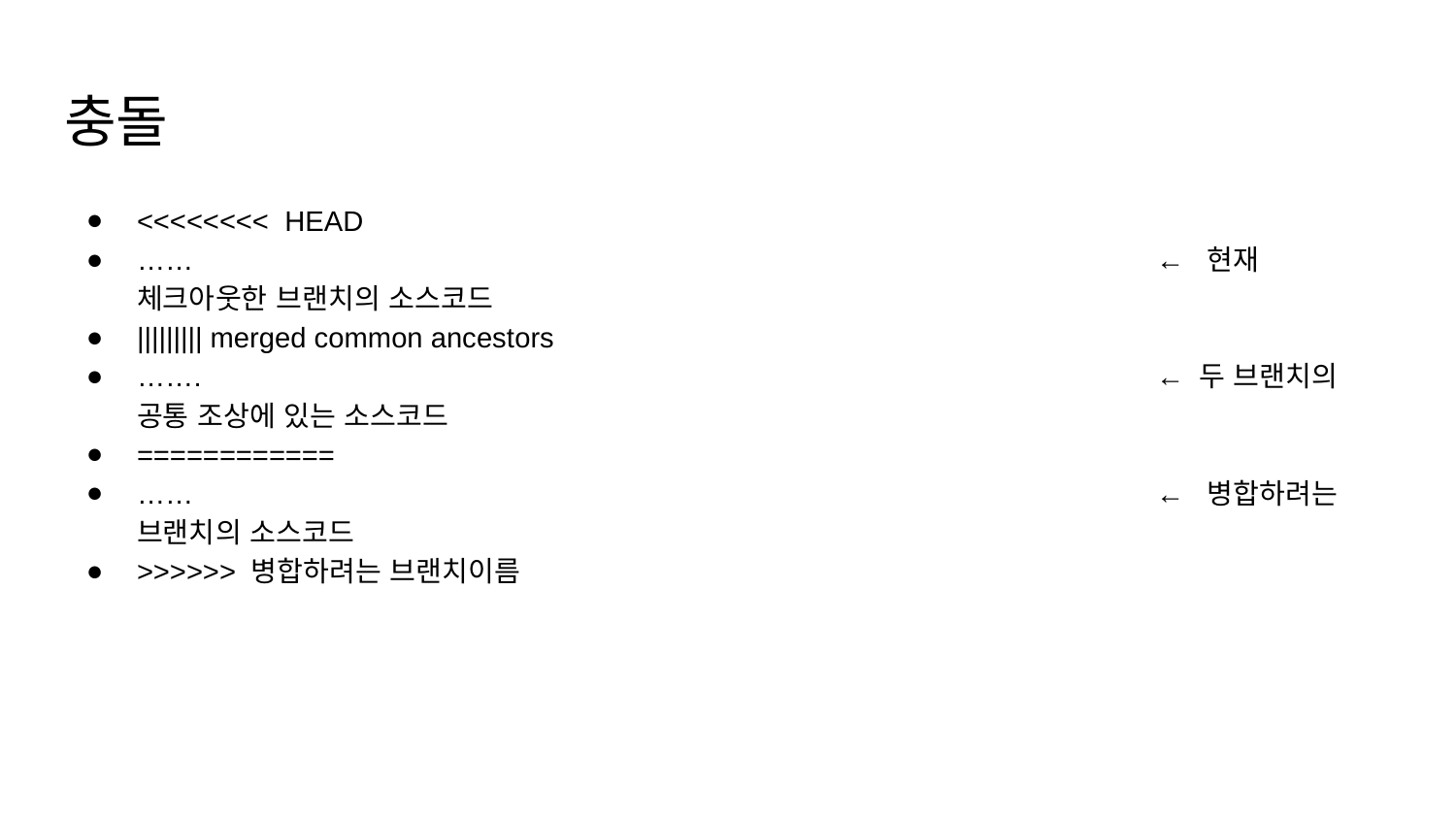

# 충돌
<<<<<<<<  HEAD
……   							←  현재 체크아웃한 브랜치의 소스코드
||||||||| merged common ancestors
…….  							← 두 브랜치의 공통 조상에 있는 소스코드
============
……   							←  병합하려는 브랜치의 소스코드
>>>>>> 병합하려는 브랜치이름